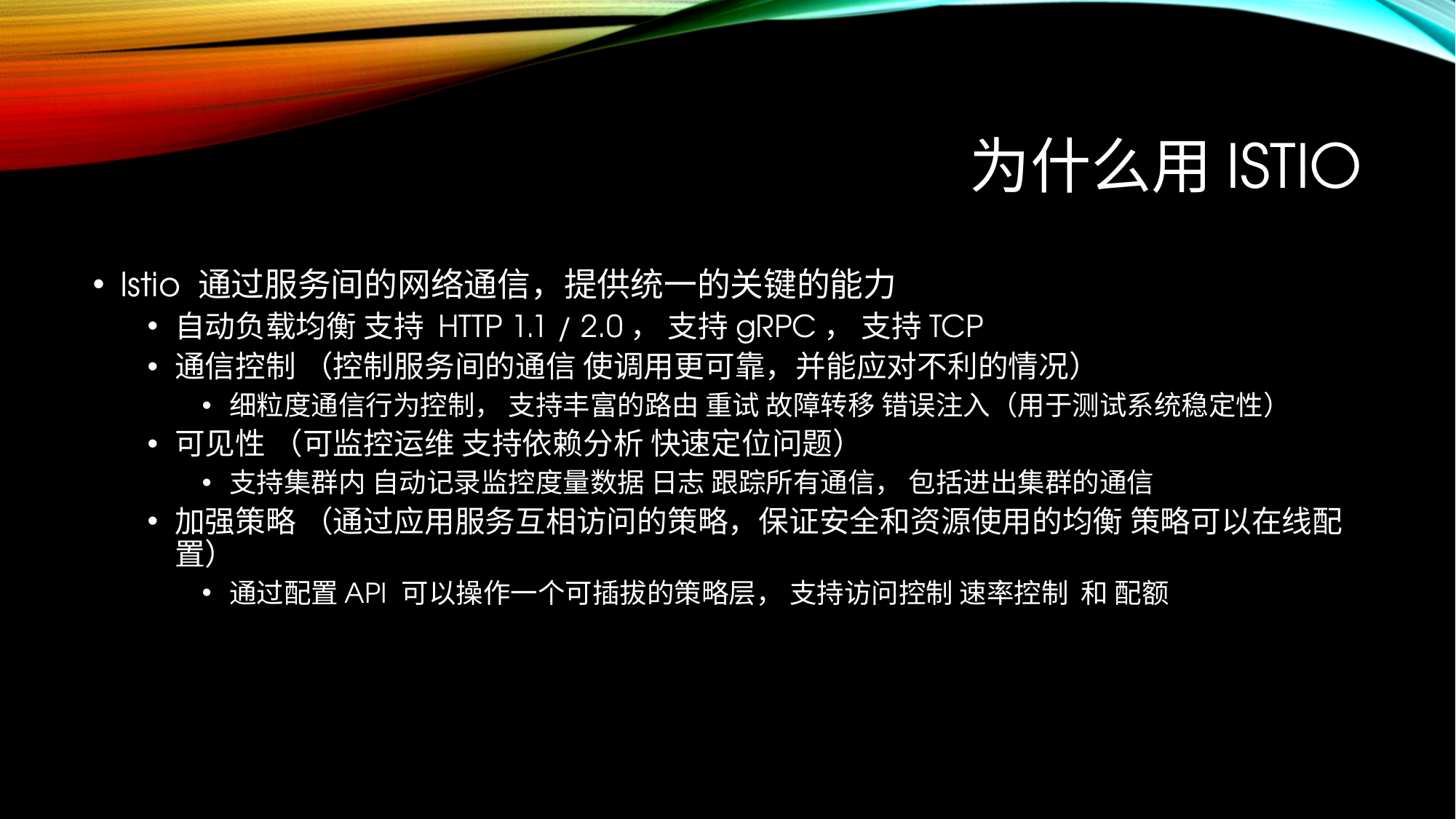

# 为什么用ISTIO
Istio 通过服务间的网络通信，提供统一的关键的能力
自动负载均衡 支持 HTTP 1.1 / 2.0， 支持gRPC， 支持TCP
通信控制 （控制服务间的通信 使调用更可靠，并能应对不利的情况）
细粒度通信行为控制， 支持丰富的路由 重试 故障转移 错误注入（用于测试系统稳定性）
可见性 （可监控运维 支持依赖分析 快速定位问题）
支持集群内 自动记录监控度量数据 日志 跟踪所有通信， 包括进出集群的通信
加强策略 （通过应用服务互相访问的策略，保证安全和资源使用的均衡 策略可以在线配置）
通过配置API 可以操作一个可插拔的策略层， 支持访问控制 速率控制  和 配额